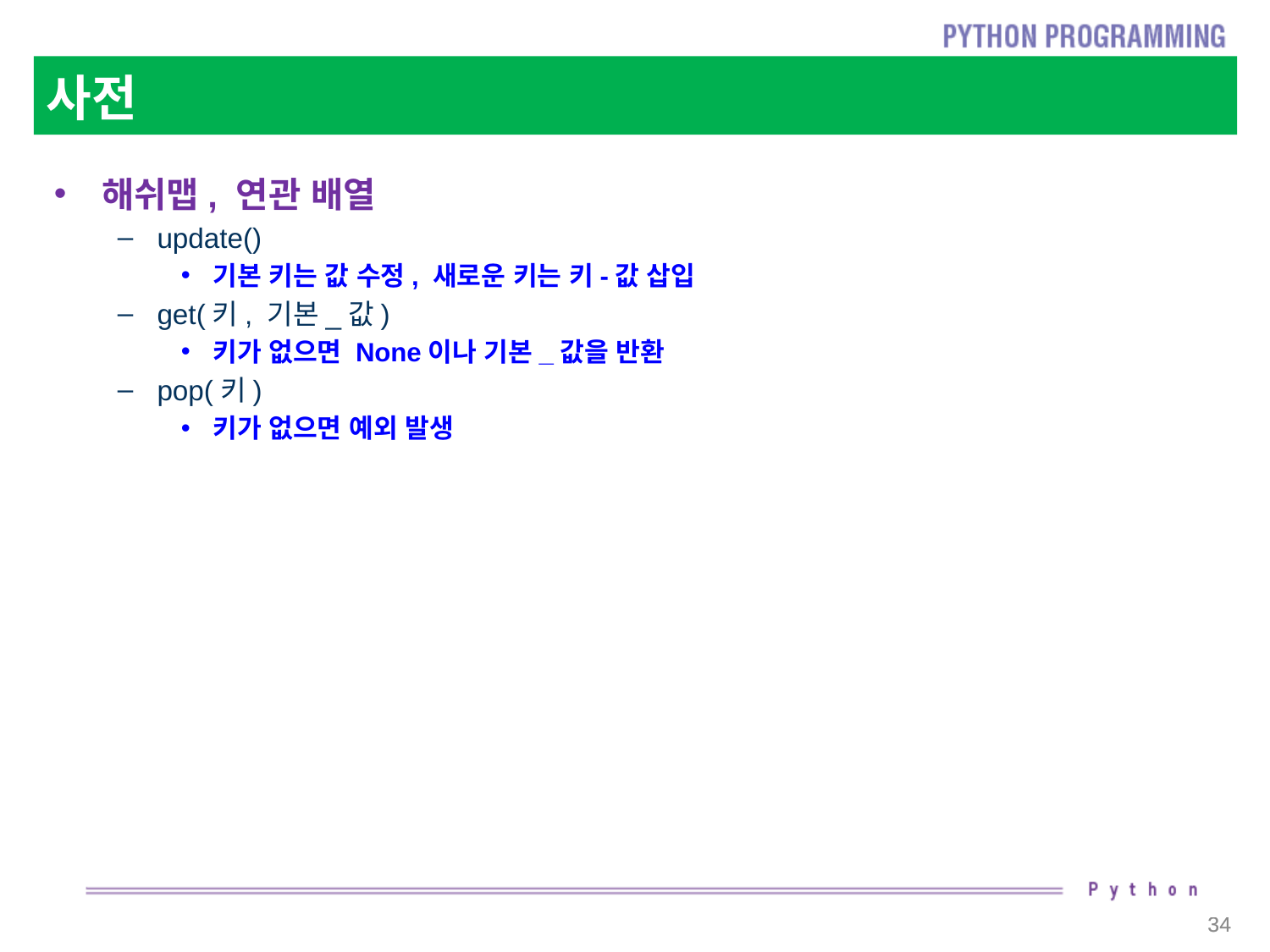

# 사전
해쉬맵, 연관 배열
update()
기본 키는 값 수정, 새로운 키는 키-값 삽입
get(키, 기본_값)
키가 없으면 None이나 기본_값을 반환
pop(키)
키가 없으면 예외 발생
34